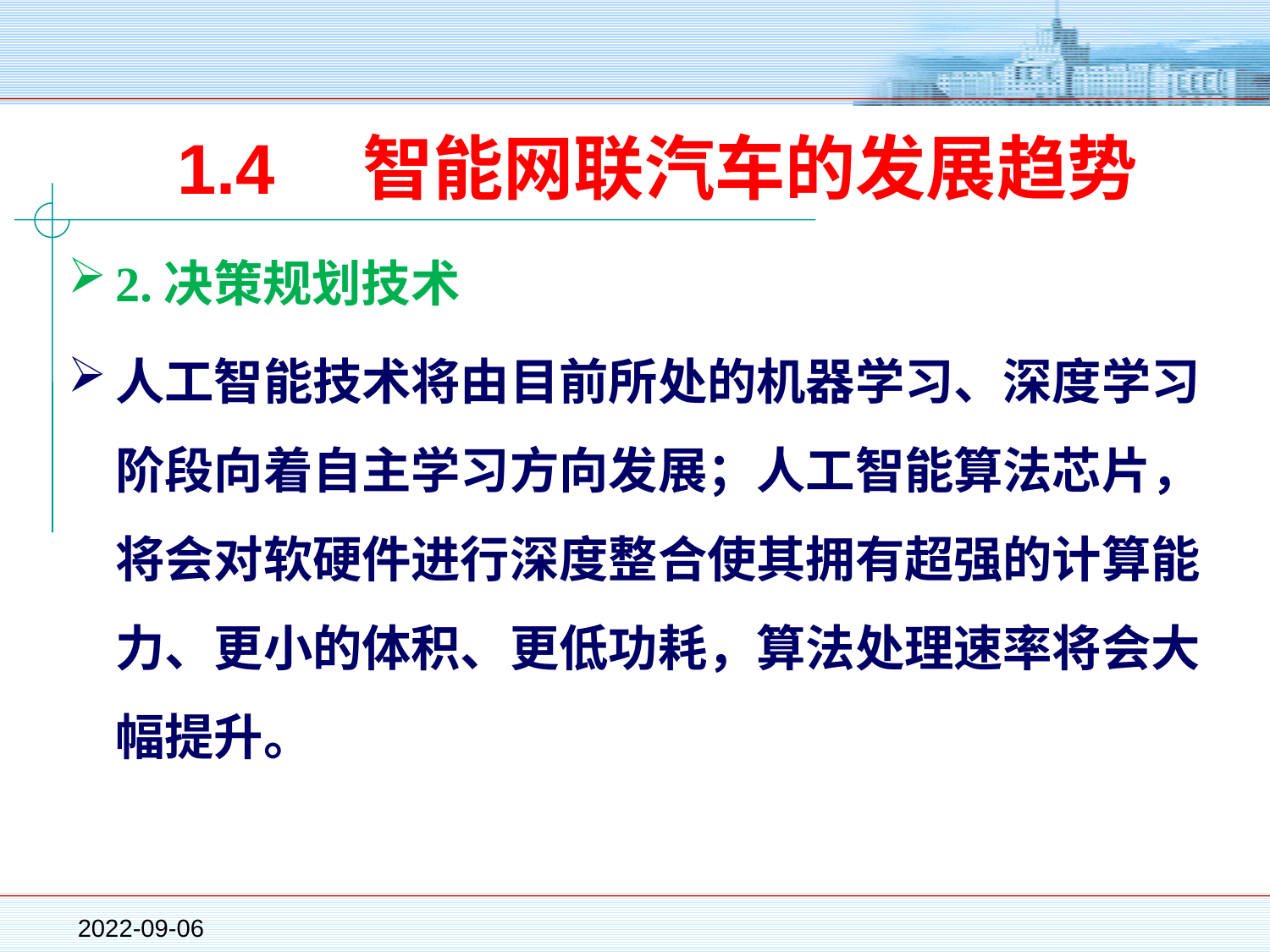

# 1.4　智能网联汽车的发展趋势
2.决策规划技术
人工智能技术将由目前所处的机器学习、深度学习阶段向着自主学习方向发展；人工智能算法芯片，将会对软硬件进行深度整合使其拥有超强的计算能力、更小的体积、更低功耗，算法处理速率将会大幅提升。

2022-09-06